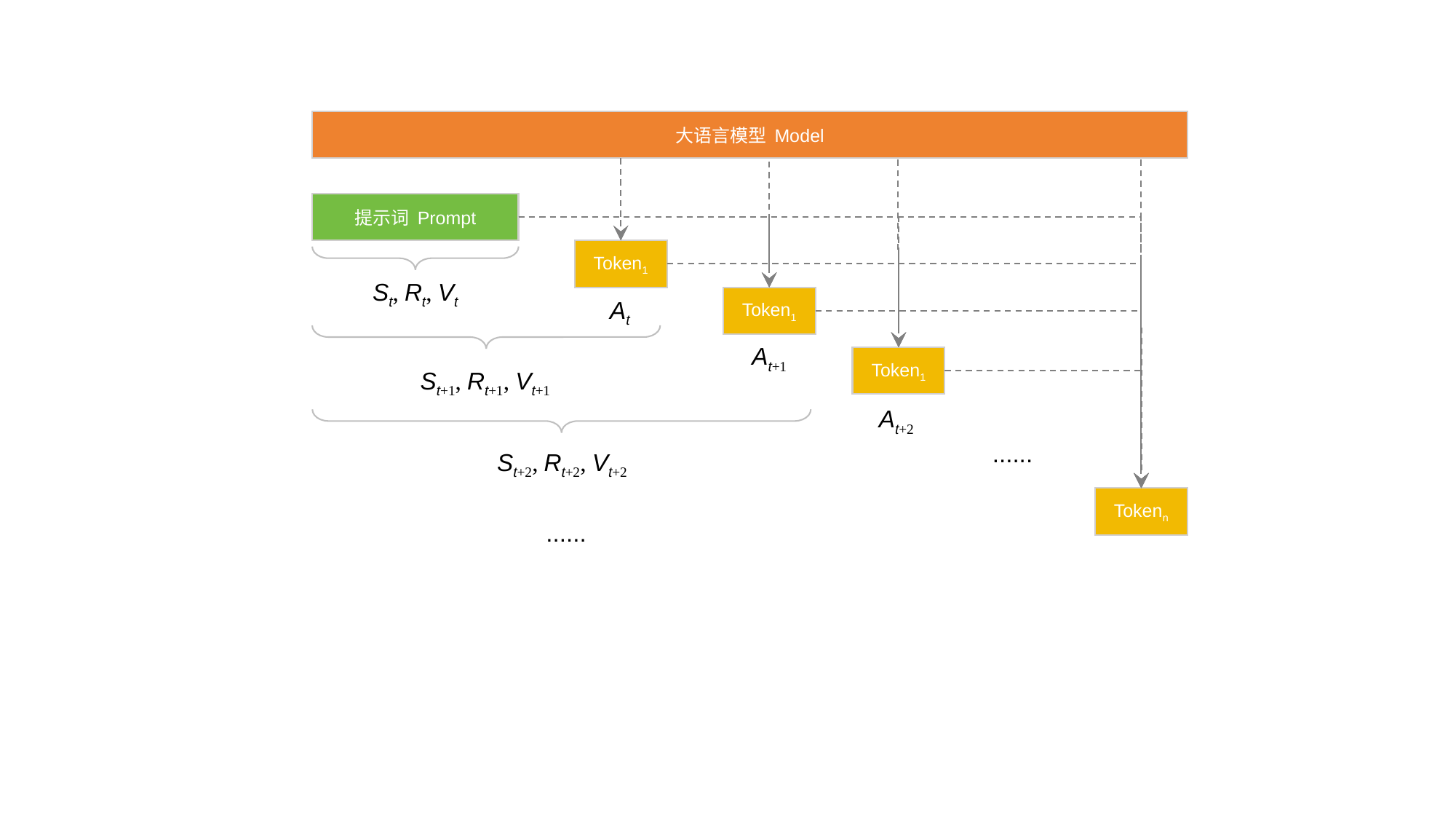

大语言模型 Model

提示词 Prompt
Token1
St, Rt, Vt
Token1
At
At+1
Token1
St+1, Rt+1, Vt+1
At+2
......
St+2, Rt+2, Vt+2
Tokenn
......